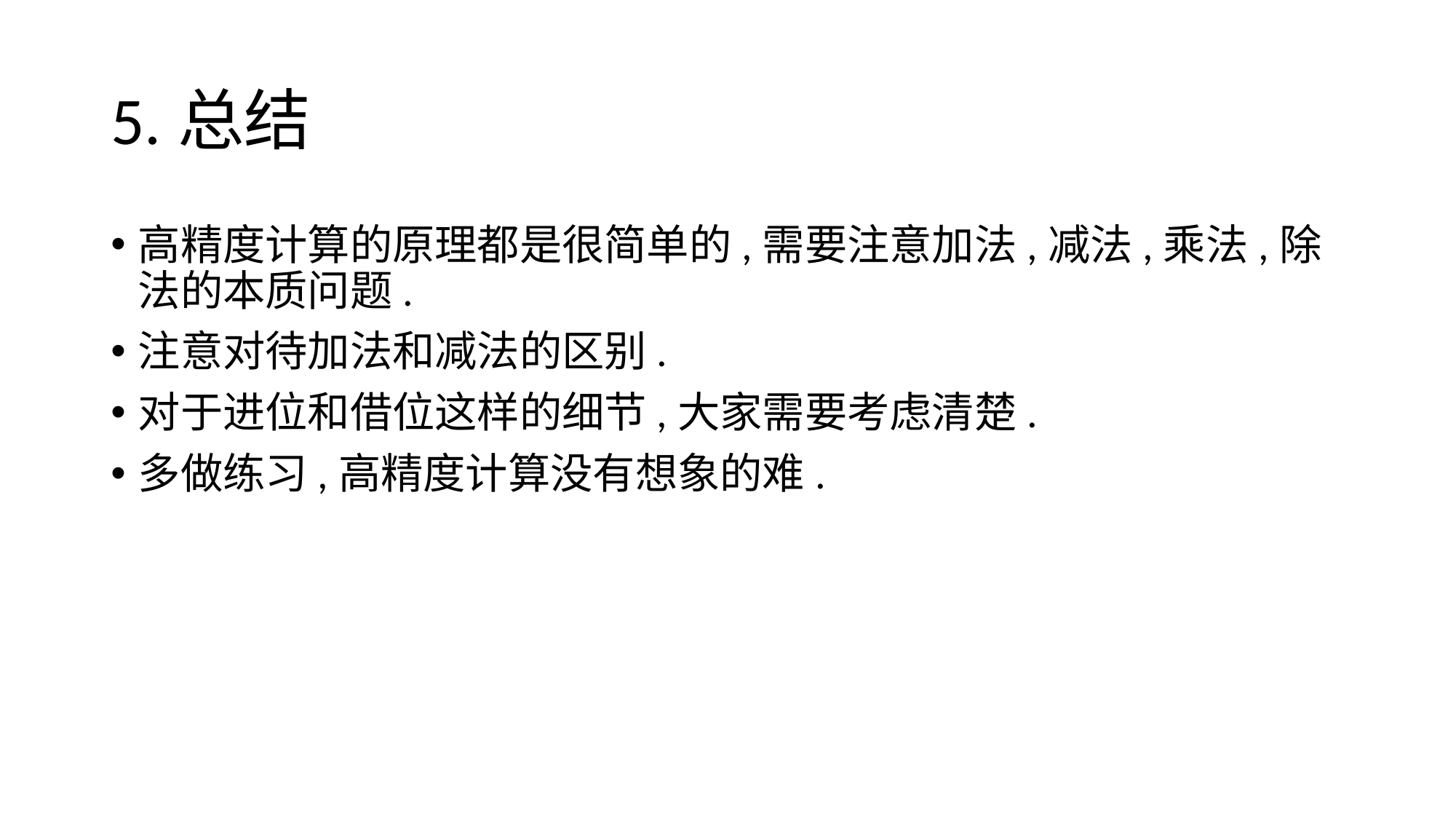

# 5.总结
高精度计算的原理都是很简单的,需要注意加法,减法,乘法,除法的本质问题.
注意对待加法和减法的区别.
对于进位和借位这样的细节,大家需要考虑清楚.
多做练习,高精度计算没有想象的难.